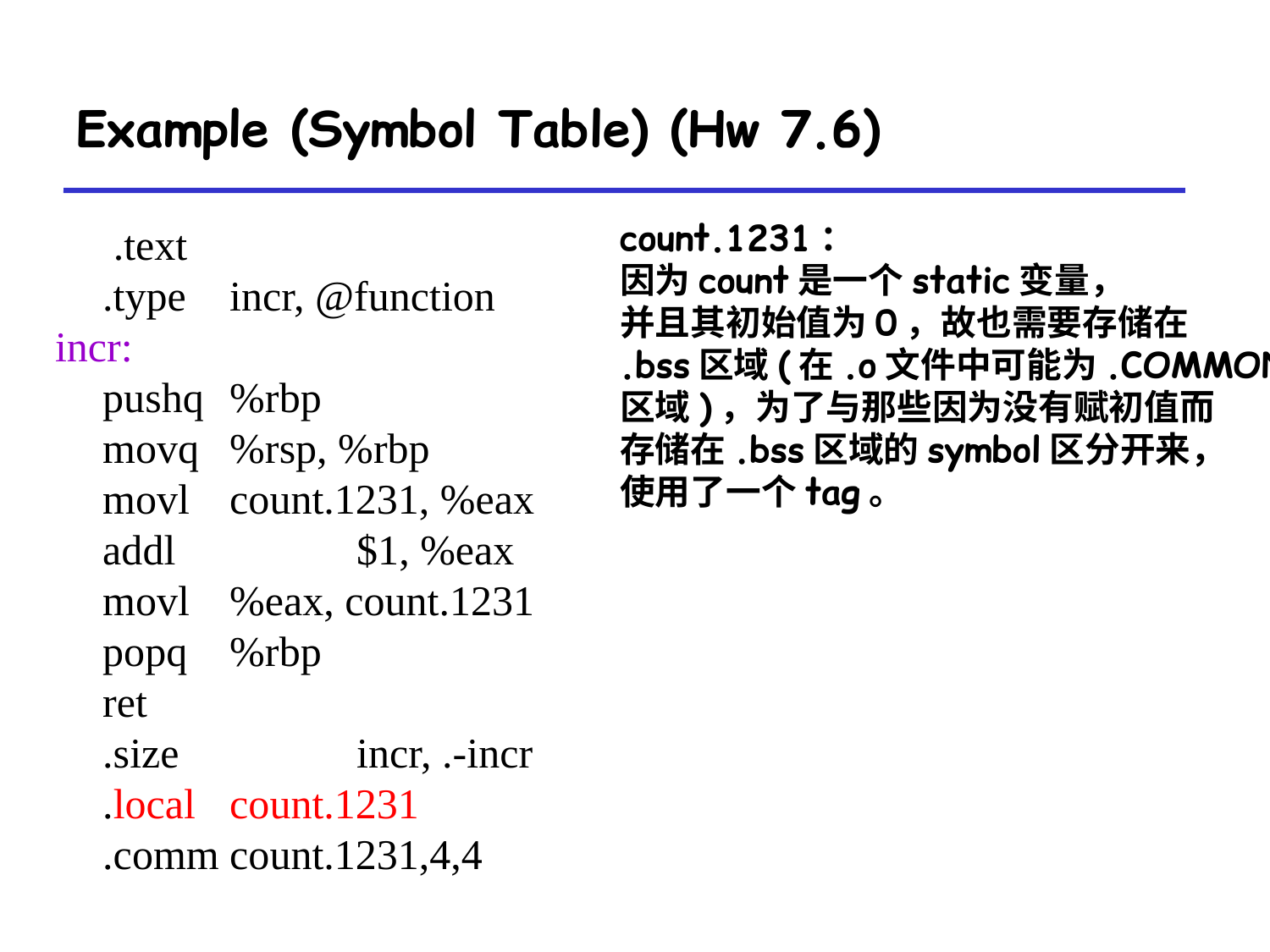

# Example (Symbol Table) (Hw 7.6)
count.1231：
因为count是一个static变量，
并且其初始值为0，故也需要存储在
.bss区域(在.o文件中可能为.COMMON
区域)，为了与那些因为没有赋初值而
存储在.bss区域的symbol区分开来，
使用了一个tag。
	 .text
	.type	incr, @function
incr:
	pushq	%rbp
	movq	%rsp, %rbp
	movl	count.1231, %eax
	addl		$1, %eax
	movl	%eax, count.1231
	popq	%rbp
	ret
	.size		incr, .-incr
	.local	count.1231
	.comm	count.1231,4,4

13